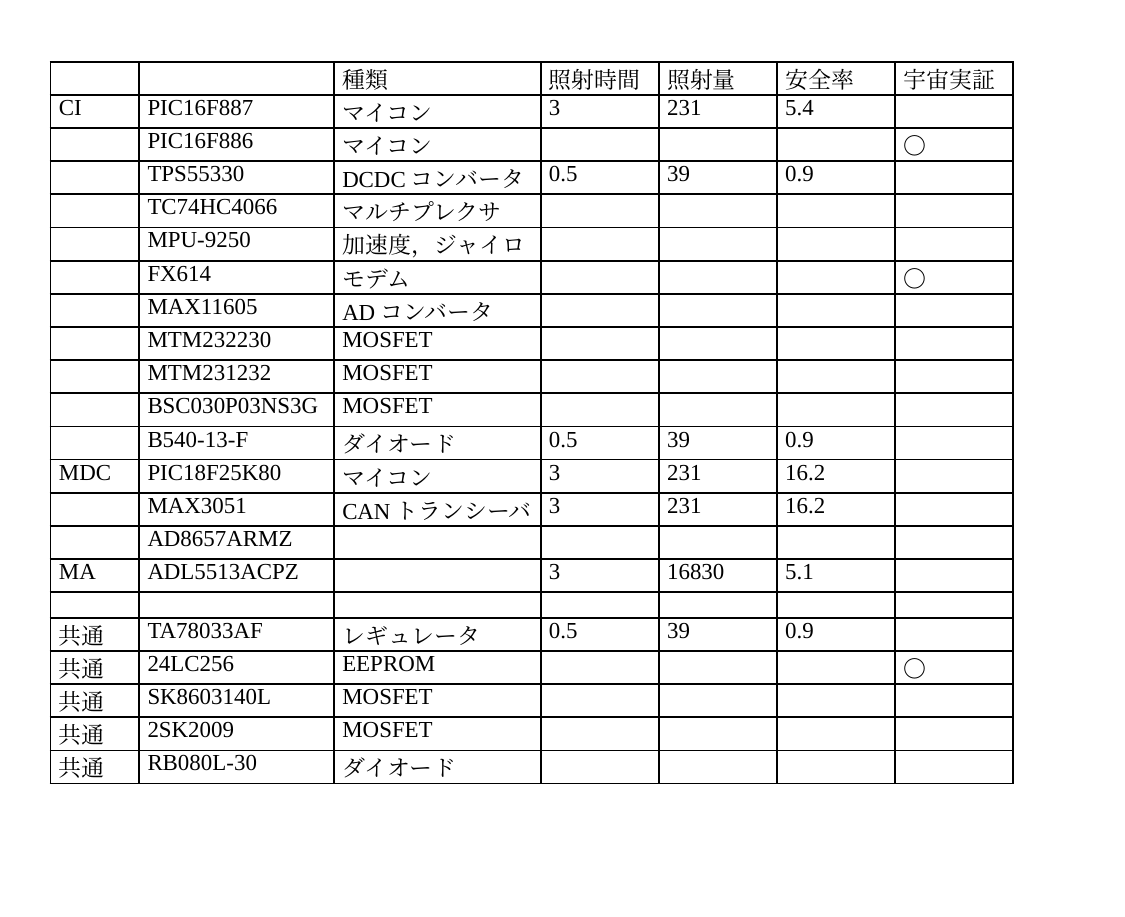

|  |  | 種類 | 照射時間 | 照射量 | 安全率 | 宇宙実証 |
| --- | --- | --- | --- | --- | --- | --- |
| CI | PIC16F887 | マイコン | 3 | 231 | 5.4 |  |
|  | PIC16F886 | マイコン |  |  |  | 〇 |
|  | TPS55330 | DCDCコンバータ | 0.5 | 39 | 0.9 |  |
|  | TC74HC4066 | マルチプレクサ |  |  |  |  |
|  | MPU-9250 | 加速度，ジャイロ |  |  |  |  |
|  | FX614 | モデム |  |  |  | 〇 |
|  | MAX11605 | ADコンバータ |  |  |  |  |
|  | MTM232230 | MOSFET |  |  |  |  |
|  | MTM231232 | MOSFET |  |  |  |  |
|  | BSC030P03NS3G | MOSFET |  |  |  |  |
|  | B540-13-F | ダイオード | 0.5 | 39 | 0.9 |  |
| MDC | PIC18F25K80 | マイコン | 3 | 231 | 16.2 |  |
|  | MAX3051 | CANトランシーバ | 3 | 231 | 16.2 |  |
|  | AD8657ARMZ |  |  |  |  |  |
| MA | ADL5513ACPZ |  | 3 | 16830 | 5.1 |  |
|  |  |  |  |  |  |  |
| 共通 | TA78033AF | レギュレータ | 0.5 | 39 | 0.9 |  |
| 共通 | 24LC256 | EEPROM |  |  |  | 〇 |
| 共通 | SK8603140L | MOSFET |  |  |  |  |
| 共通 | 2SK2009 | MOSFET |  |  |  |  |
| 共通 | RB080L-30 | ダイオード |  |  |  |  |